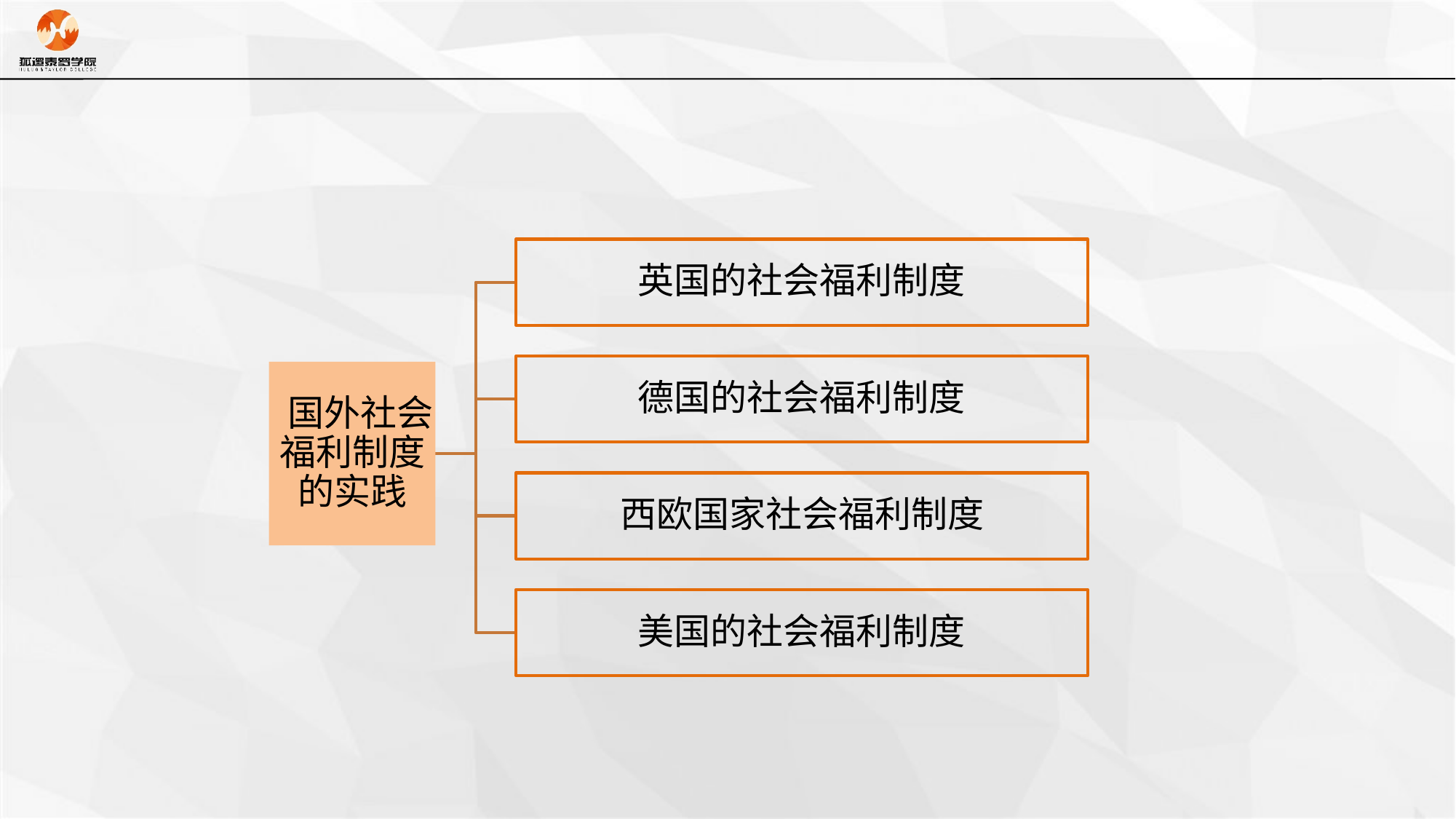

国外社会福利制度的实践
英国的社会福利制度
德国的社会福利制度
西欧国家社会福利制度
美国的社会福利制度